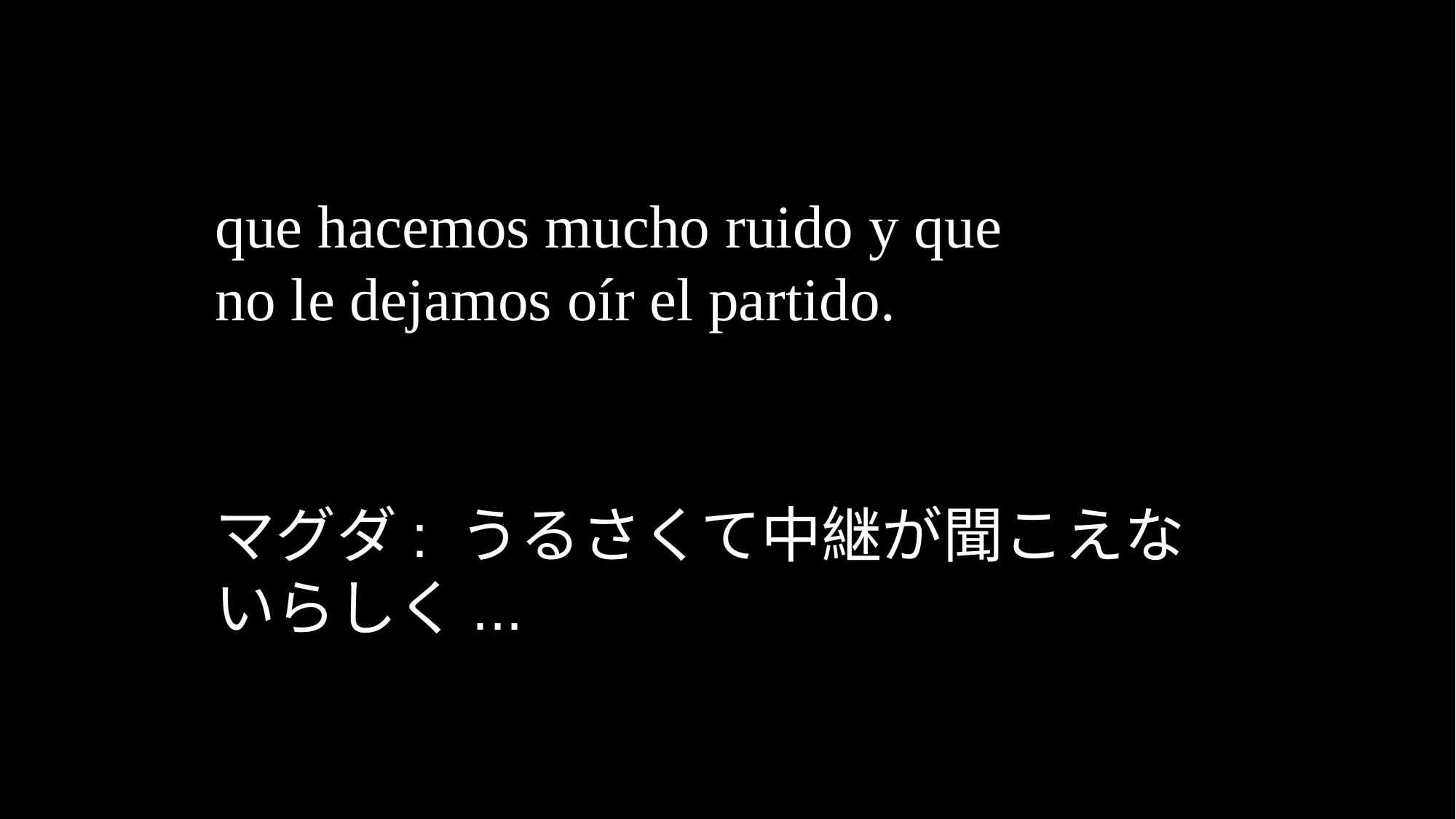

que hacemos mucho ruido y que no le dejamos oír el partido.

マグダ: うるさくて中継が聞こえないらしく...